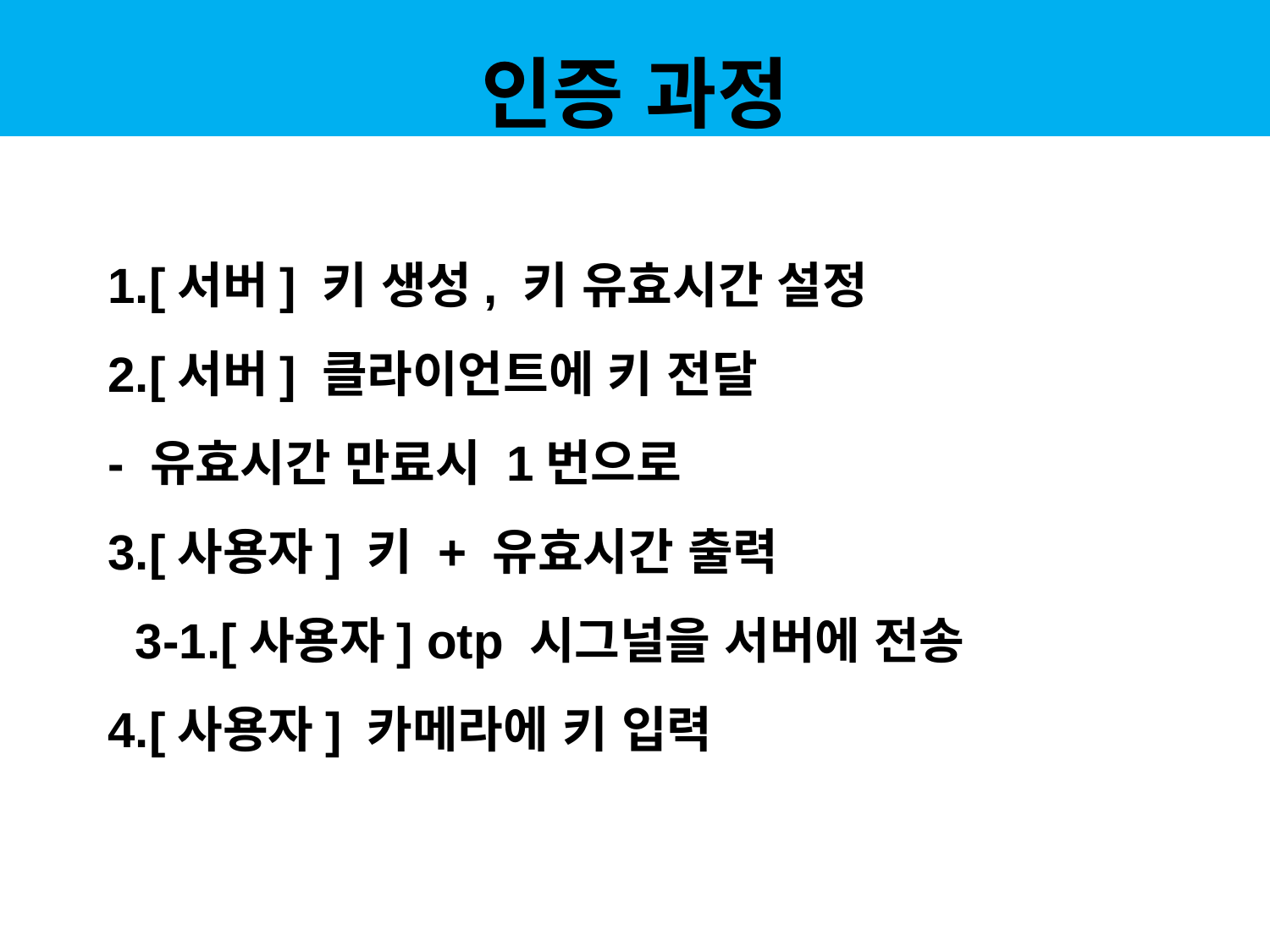

# 인증 과정
1.[서버] 키 생성, 키 유효시간 설정
2.[서버] 클라이언트에 키 전달
- 유효시간 만료시 1번으로
3.[사용자] 키 + 유효시간 출력
  3-1.[사용자] otp 시그널을 서버에 전송
4.[사용자] 카메라에 키 입력